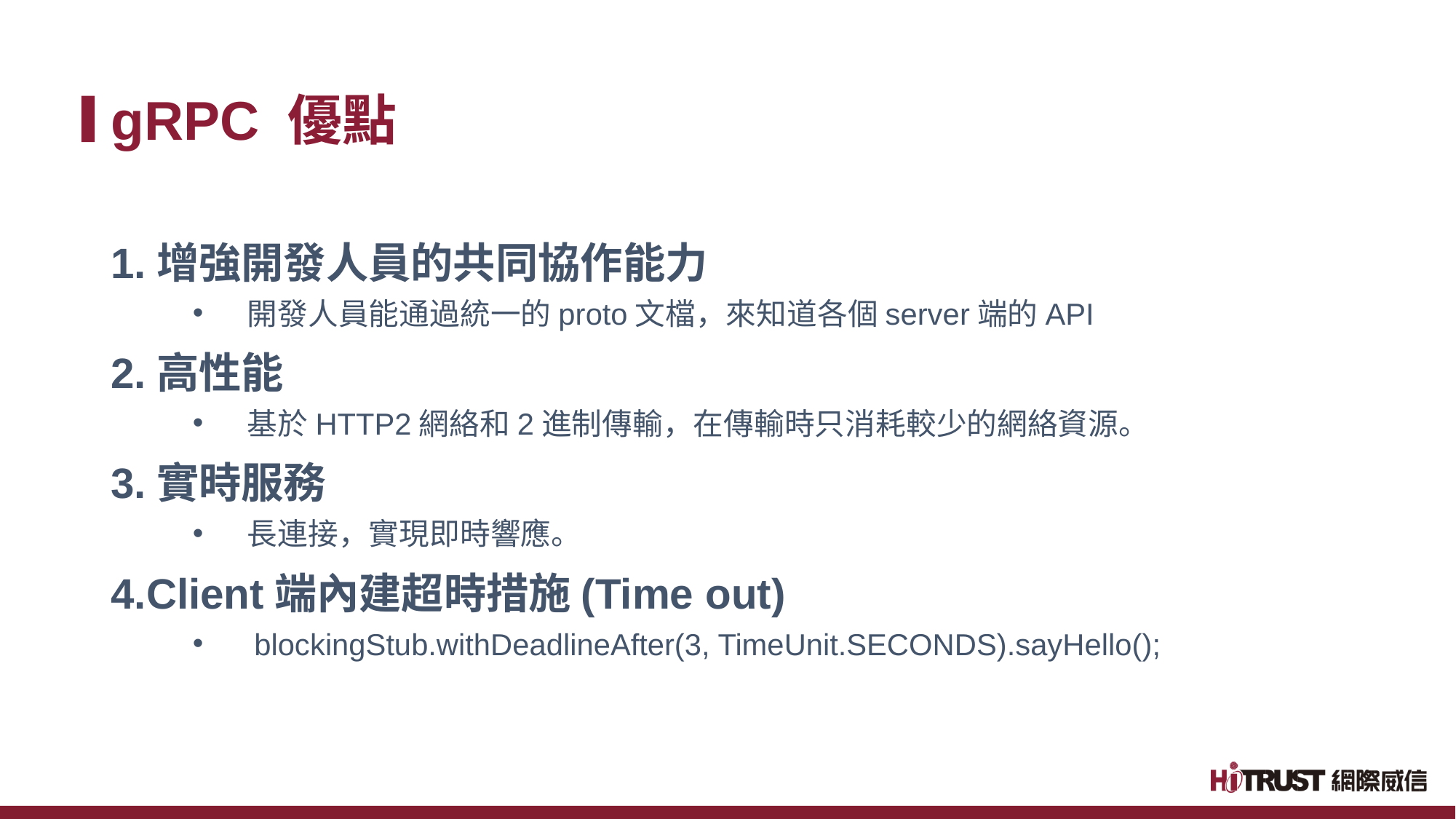

# gRPC 優點

1.增強開發人員的共同協作能力
開發人員能通過統一的proto文檔，來知道各個server端的API
2.高性能
基於HTTP2網絡和2進制傳輸，在傳輸時只消耗較少的網絡資源。
3.實時服務
長連接，實現即時響應。
4.Client端內建超時措施(Time out)
blockingStub.withDeadlineAfter(3, TimeUnit.SECONDS).sayHello();